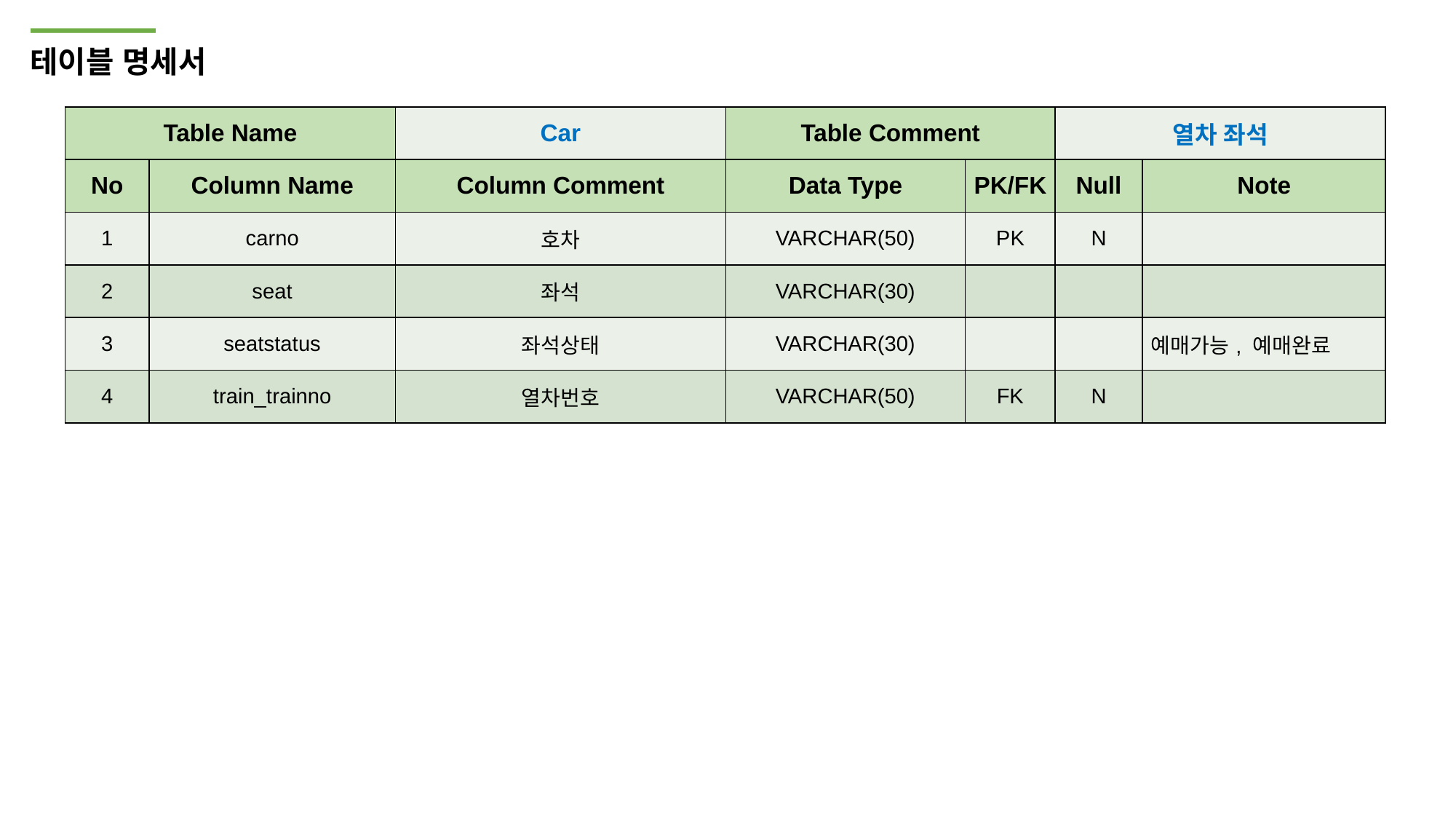

테이블 명세서
| Table Name |  | Car | Table Comment |  | 열차 좌석 |  |
| --- | --- | --- | --- | --- | --- | --- |
| No | Column Name | Column Comment | Data Type | PK/FK | Null | Note |
| 1 | carno | 호차 | VARCHAR(50) | PK | N |  |
| 2 | seat | 좌석 | VARCHAR(30) |  |  |  |
| 3 | seatstatus | 좌석상태 | VARCHAR(30) |  |  | 예매가능, 예매완료 |
| 4 | train\_trainno | 열차번호 | VARCHAR(50) | FK | N |  |